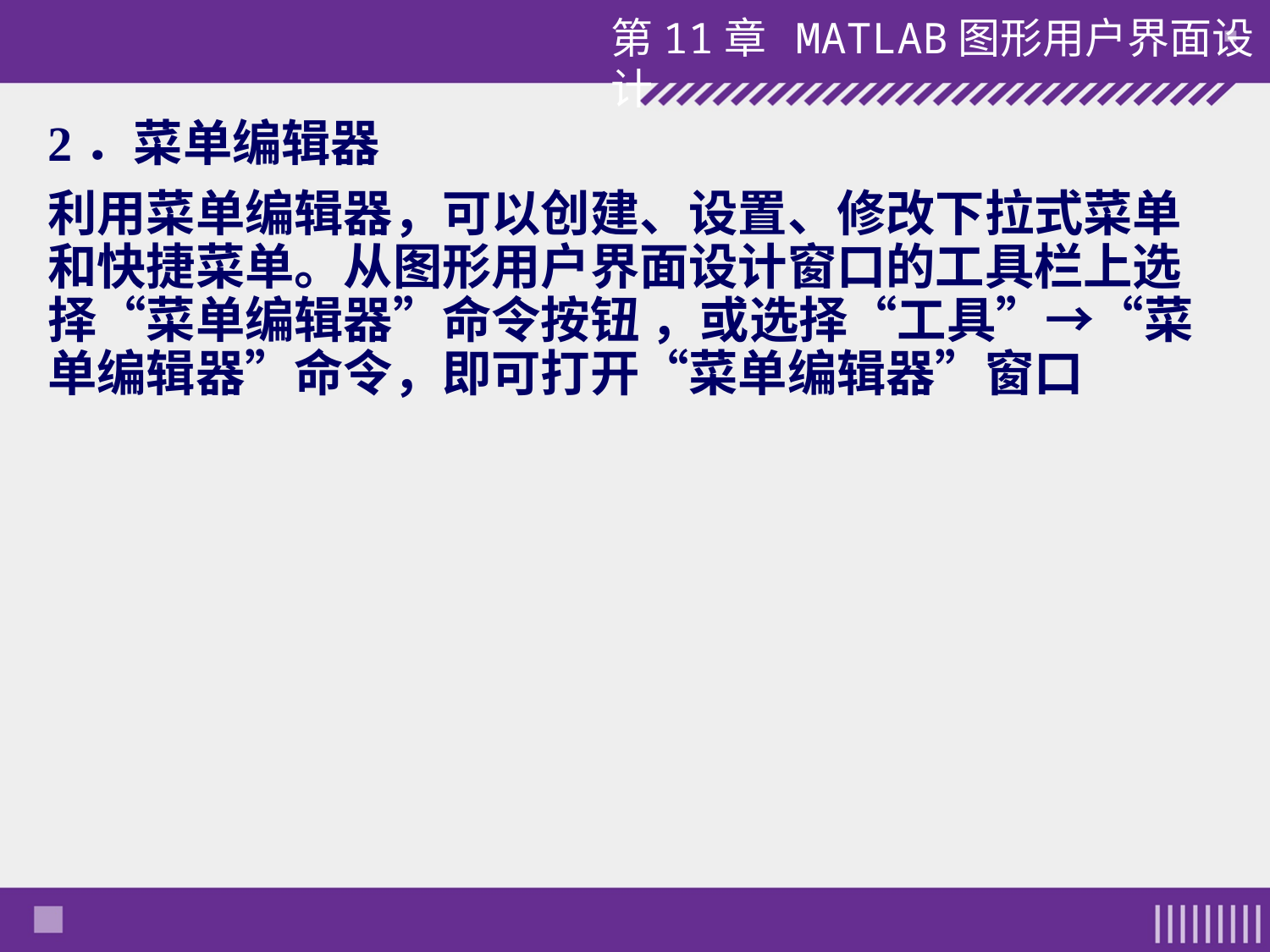

2．菜单编辑器
利用菜单编辑器，可以创建、设置、修改下拉式菜单和快捷菜单。从图形用户界面设计窗口的工具栏上选择“菜单编辑器”命令按钮 ，或选择“工具”→“菜单编辑器”命令，即可打开“菜单编辑器”窗口